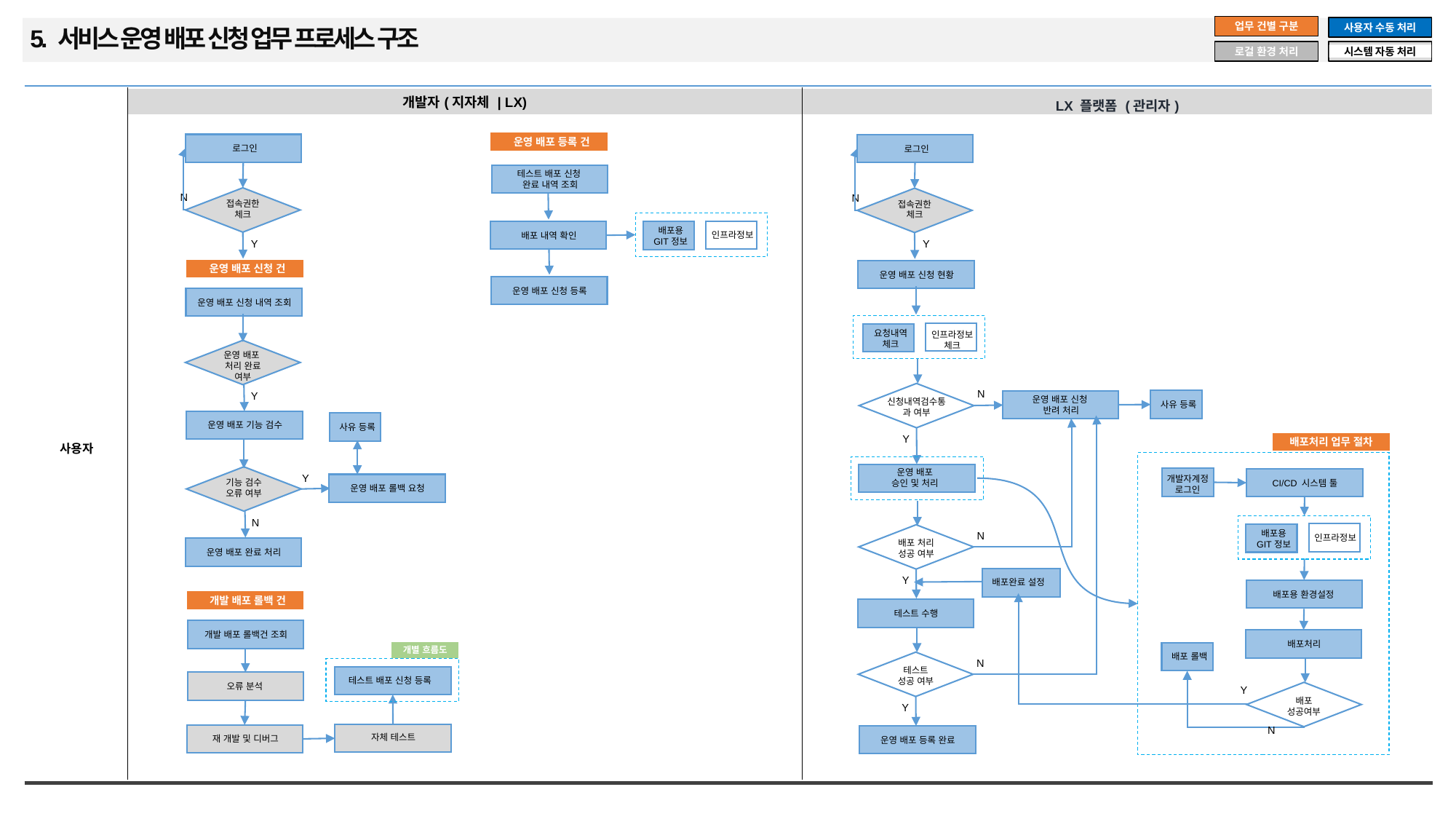

개발 신청 승인내역 조회

신규 개발 건

개발가이드
N

로컬 개발
환경 구축여부
테스트 검수 요청 내역 조회

로컬 개발 환경 구축

로컬 개발 환경 구축
Y
N

개별 흐름도
배포용
GIT정보

인프라정보
N

테스트 배포
처리중 여부
Y

인프라
구축 완료
여부
Y

업무 건별 구분

사용자 수동 처리
5. 서비스 운영 배포 신청 업무 프로세스 구조

로걸 환경 처리

시스템 자동 처리
|  | 개발자(지자체 | LX) | LX 플랫폼 (관리자) |
| --- | --- | --- |
| 사용자 |  |  |

 운영 배포 등록 건

로그인
로그인
테스트 배포 신청
완료 내역 조회

N
N

접속권한
체크
접속권한
체크

배포용
GIT정보

인프라정보
배포 내역 확인
Y
Y

 운영 배포 신청 건

운영 배포 신청 현황

운영 배포 신청 등록

운영 배포 신청 내역 조회

요청내역
체크

인프라정보
체크

운영 배포
처리 완료
여부
N

Y
운영 배포 신청
반려 처리

신청내역검수통과 여부

사유 등록

운영 배포 기능 검수
사유 등록
Y

배포처리 업무 절차

운영 배포
승인 및 처리

Y

개발자계정
로그인

기능 검수
오류 여부
CI/CD 시스템 툴

운영 배포 롤백 요청
N

배포용
GIT정보
N

인프라정보
배포 처리
성공 여부

운영 배포 완료 처리
Y

배포완료 설정

배포용 환경설정

 개발 배포 롤백 건

테스트 수행

개발 배포 롤백건 조회

배포처리

개별 흐름도

배포 롤백
N

테스트
성공 여부

테스트 배포 신청 등록

오류 분석
Y

배포
성공여부
Y
N

자체 테스트
재 개발 및 디버그
운영 배포 등록 완료
N

롤백 요청
완료 여부
Y